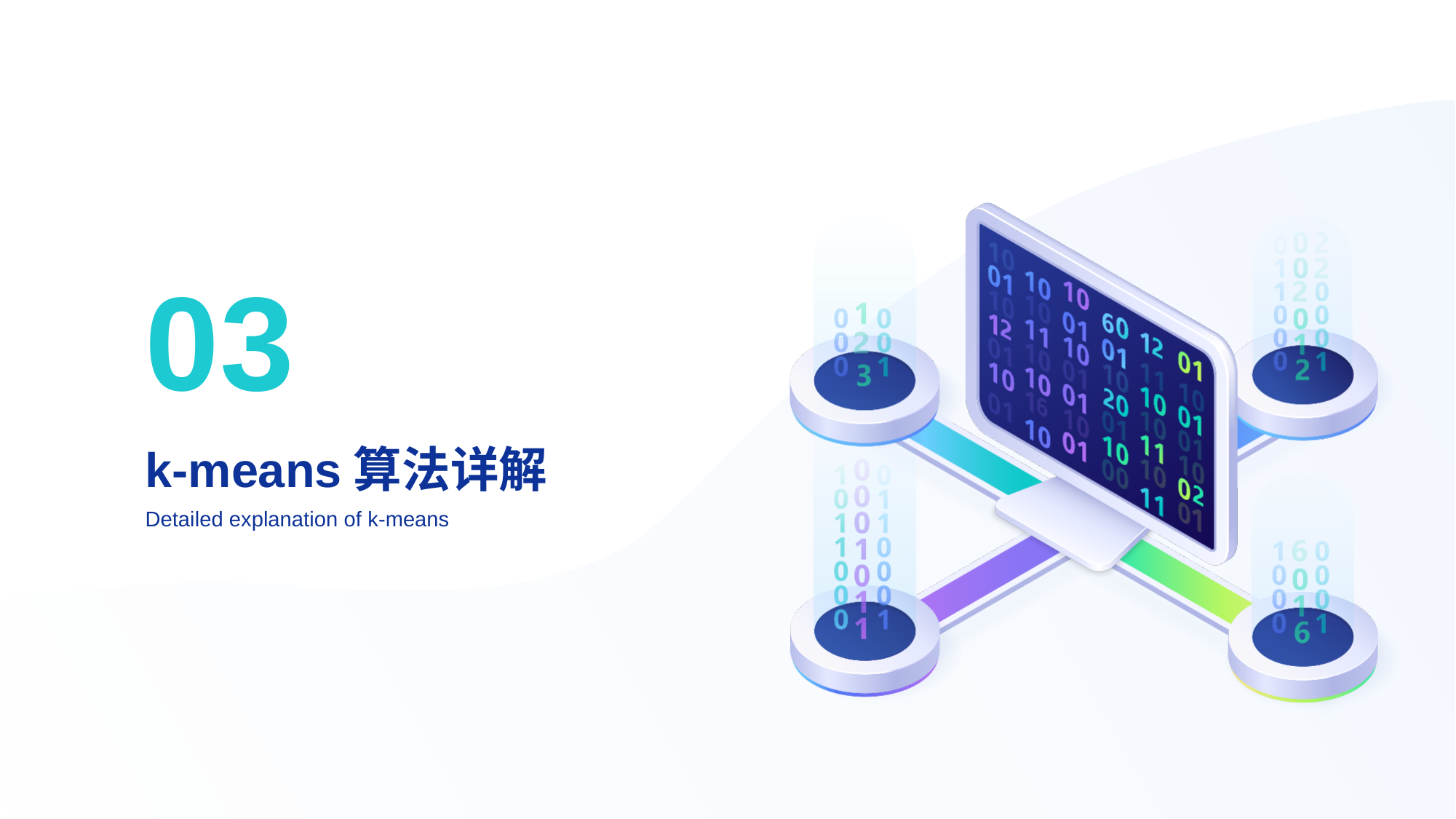

0 3
# k-means算法详解
Detailed explanation of k-means